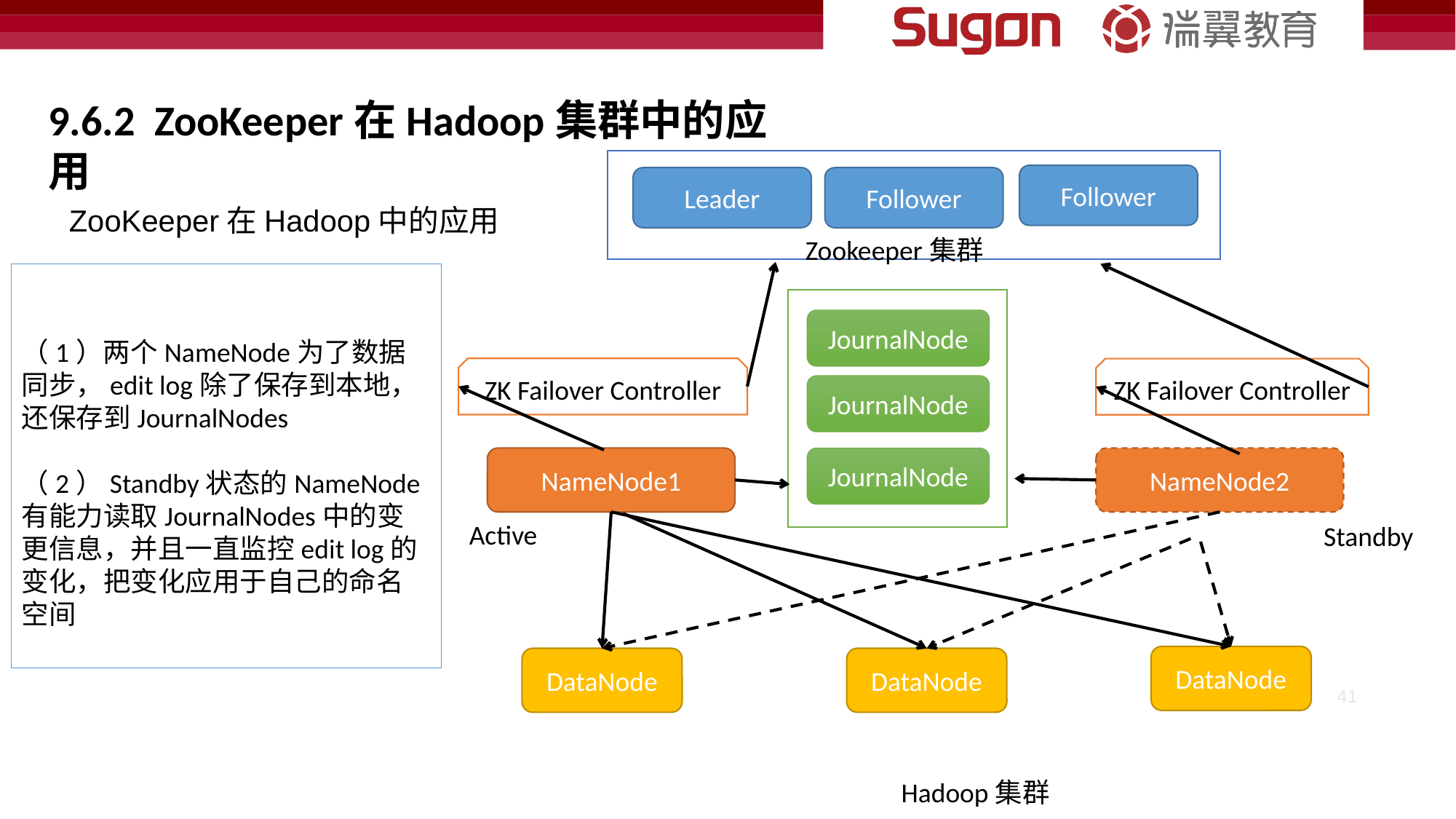

9.6.2  ZooKeeper在Hadoop集群中的应用

Follower
Leader
Follower
ZooKeeper在Hadoop中的应用
Zookeeper集群

（1）两个NameNode为了数据同步，edit log除了保存到本地，还保存到JournalNodes

（2）Standby状态的NameNode有能力读取JournalNodes中的变更信息，并且一直监控edit log的变化，把变化应用于自己的命名空间

JournalNode
ZK Failover Controller
ZK Failover Controller
JournalNode
NameNode1
JournalNode
NameNode2
Active
Standby
DataNode
DataNode
DataNode
41
Hadoop集群